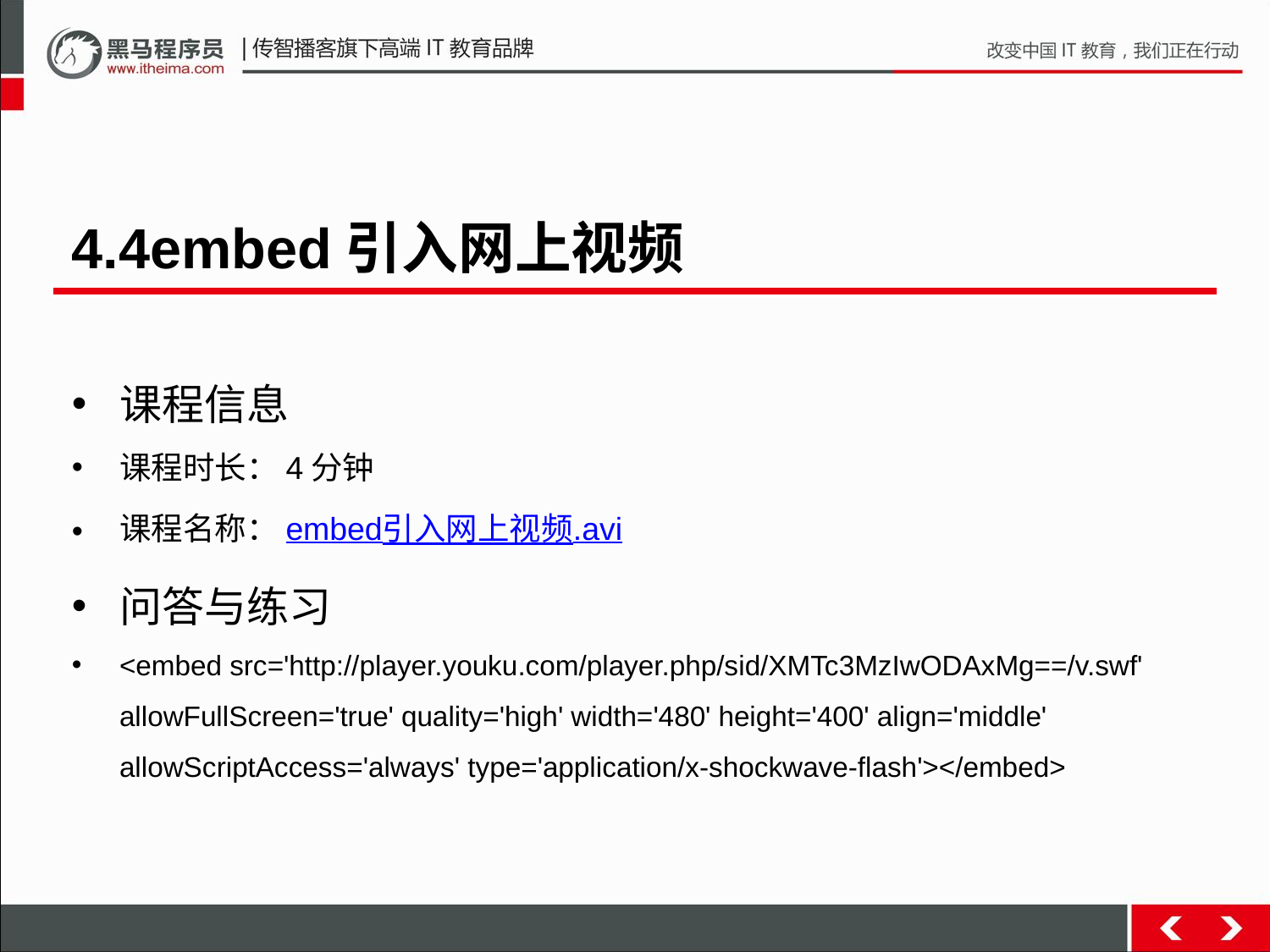

4.4embed引入网上视频
课程信息
课程时长：4分钟
课程名称：embed引入网上视频.avi
问答与练习
<embed src='http://player.youku.com/player.php/sid/XMTc3MzIwODAxMg==/v.swf' allowFullScreen='true' quality='high' width='480' height='400' align='middle' allowScriptAccess='always' type='application/x-shockwave-flash'></embed>